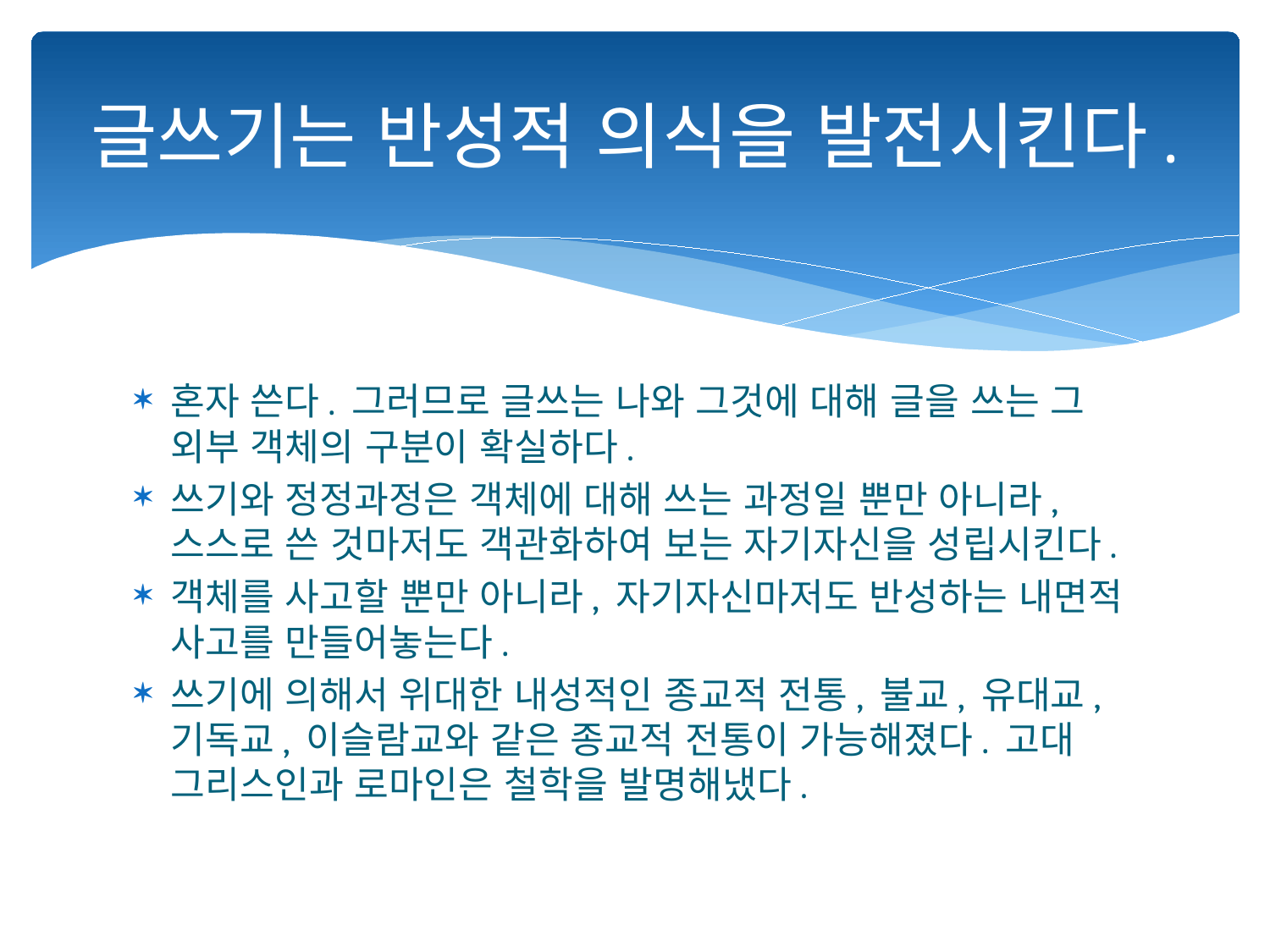

# 글쓰기는 반성적 의식을 발전시킨다.
혼자 쓴다. 그러므로 글쓰는 나와 그것에 대해 글을 쓰는 그 외부 객체의 구분이 확실하다.
쓰기와 정정과정은 객체에 대해 쓰는 과정일 뿐만 아니라, 스스로 쓴 것마저도 객관화하여 보는 자기자신을 성립시킨다.
객체를 사고할 뿐만 아니라, 자기자신마저도 반성하는 내면적 사고를 만들어놓는다.
쓰기에 의해서 위대한 내성적인 종교적 전통, 불교, 유대교, 기독교, 이슬람교와 같은 종교적 전통이 가능해졌다. 고대 그리스인과 로마인은 철학을 발명해냈다.